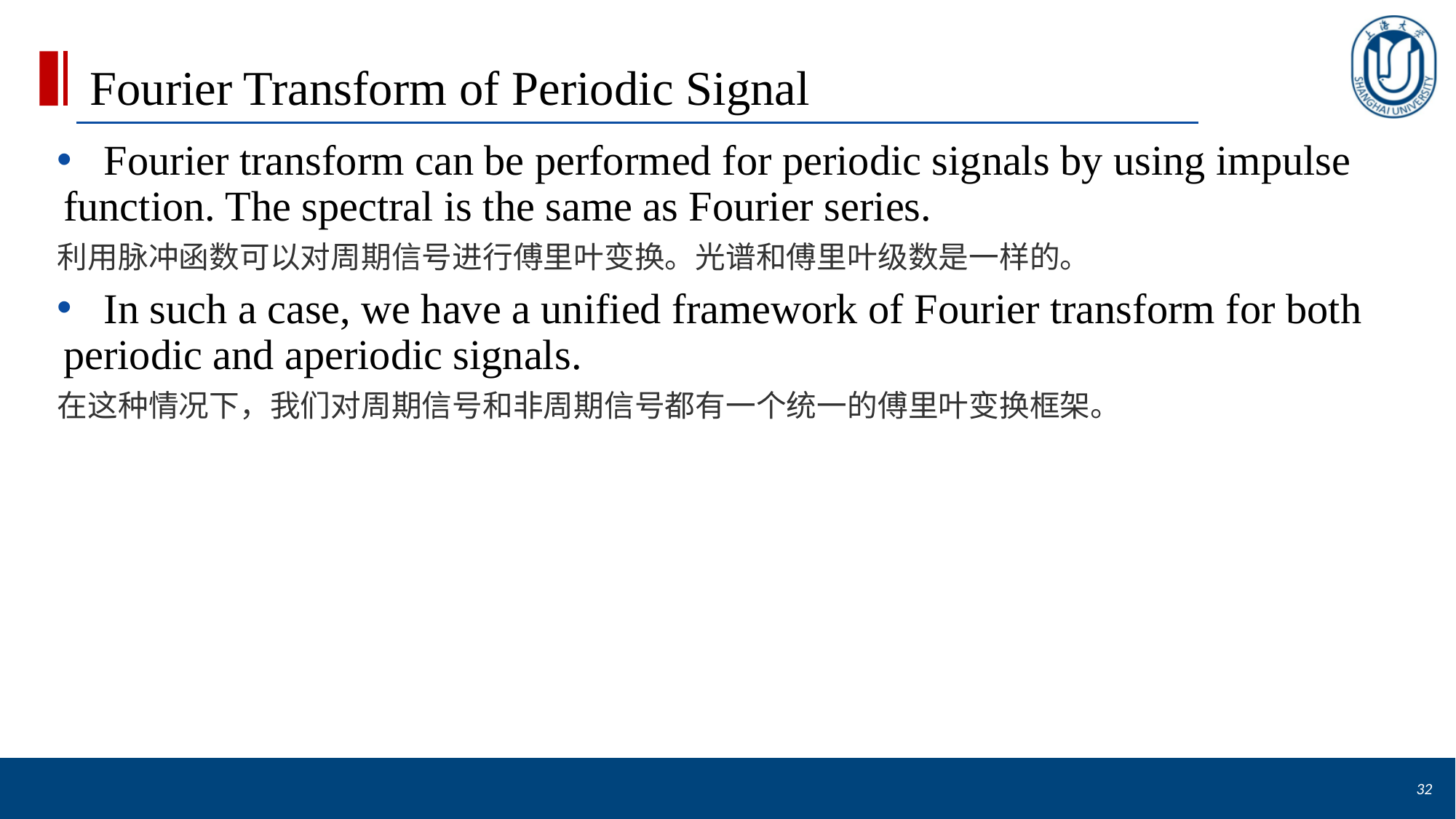

# Fourier Transform of Periodic Signal
   Fourier transform can be performed for periodic signals by using impulse function. The spectral is the same as Fourier series.
利用脉冲函数可以对周期信号进行傅里叶变换。光谱和傅里叶级数是一样的。
   In such a case, we have a unified framework of Fourier transform for both periodic and aperiodic signals.
在这种情况下，我们对周期信号和非周期信号都有一个统一的傅里叶变换框架。

32